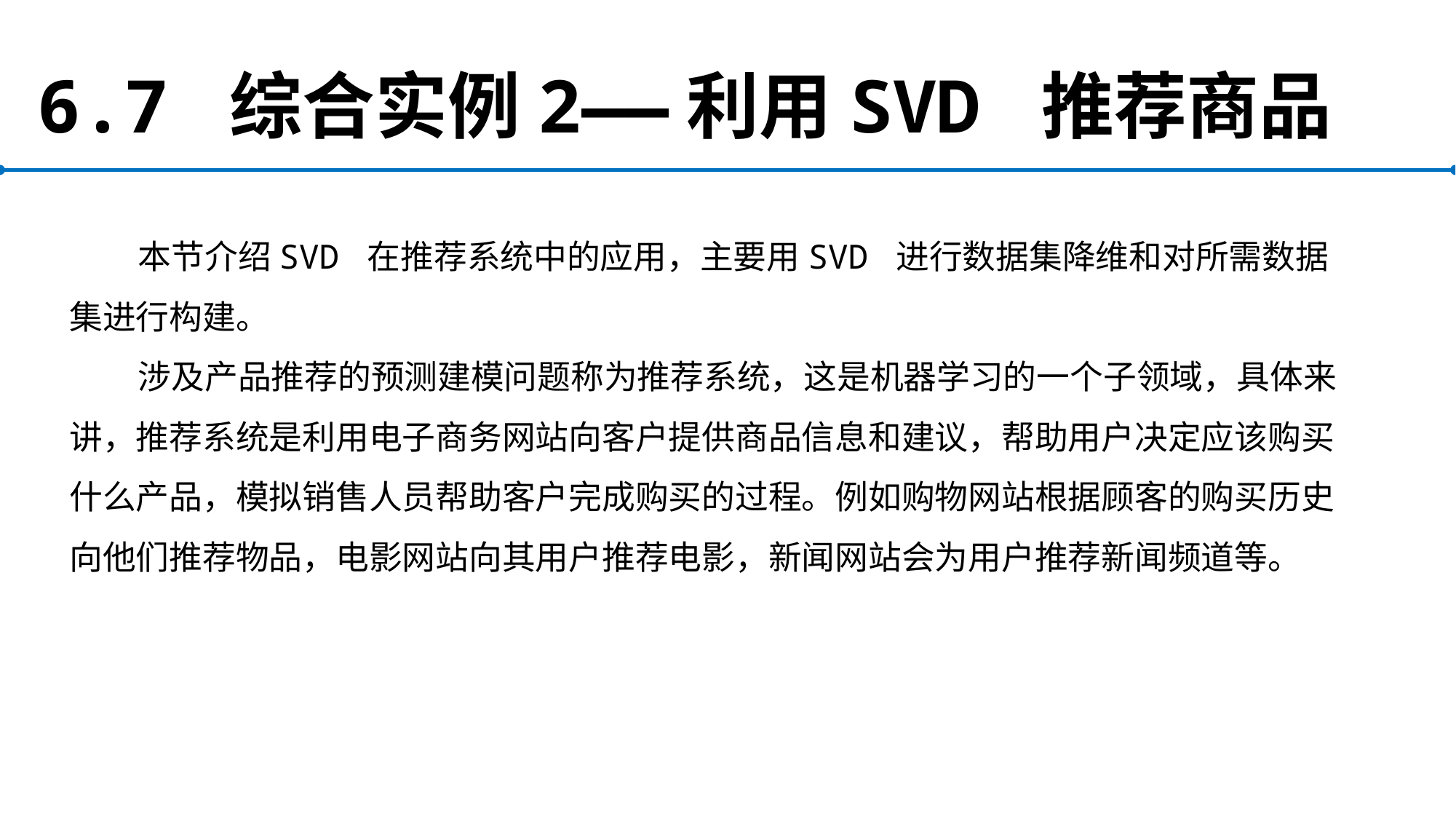

# 6.7 综合实例2——利用SVD 推荐商品
本节介绍SVD 在推荐系统中的应用，主要用SVD 进行数据集降维和对所需数据集进行构建。
涉及产品推荐的预测建模问题称为推荐系统，这是机器学习的一个子领域，具体来讲，推荐系统是利用电子商务网站向客户提供商品信息和建议，帮助用户决定应该购买什么产品，模拟销售人员帮助客户完成购买的过程。例如购物网站根据顾客的购买历史向他们推荐物品，电影网站向其用户推荐电影，新闻网站会为用户推荐新闻频道等。